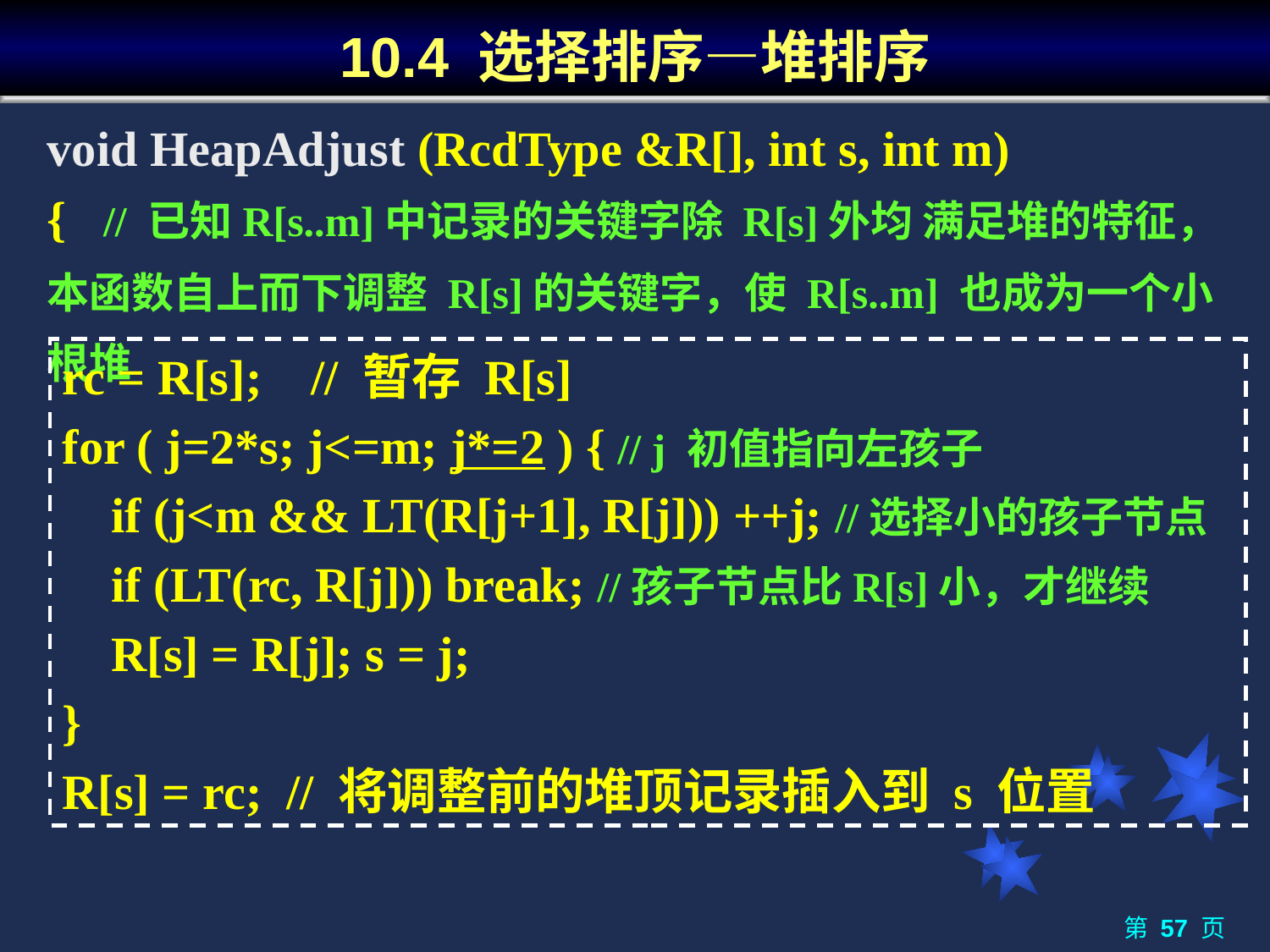

# 10.4 选择排序—堆排序
void HeapAdjust (RcdType &R[], int s, int m)
{   // 已知R[s..m]中记录的关键字除 R[s]外均 满足堆的特征，本函数自上而下调整 R[s]的关键字，使 R[s..m] 也成为一个小根堆

} // HeapAdjust
rc = R[s];    // 暂存 R[s]
for ( j=2*s; j<=m; j*=2 ) { // j 初值指向左孩子
    if (j<m && LT(R[j+1], R[j])) ++j; //选择小的孩子节点
    if (LT(rc, R[j])) break; //孩子节点比R[s]小，才继续
    R[s] = R[j]; s = j;
}
R[s] = rc;  // 将调整前的堆顶记录插入到 s 位置
第 57 页